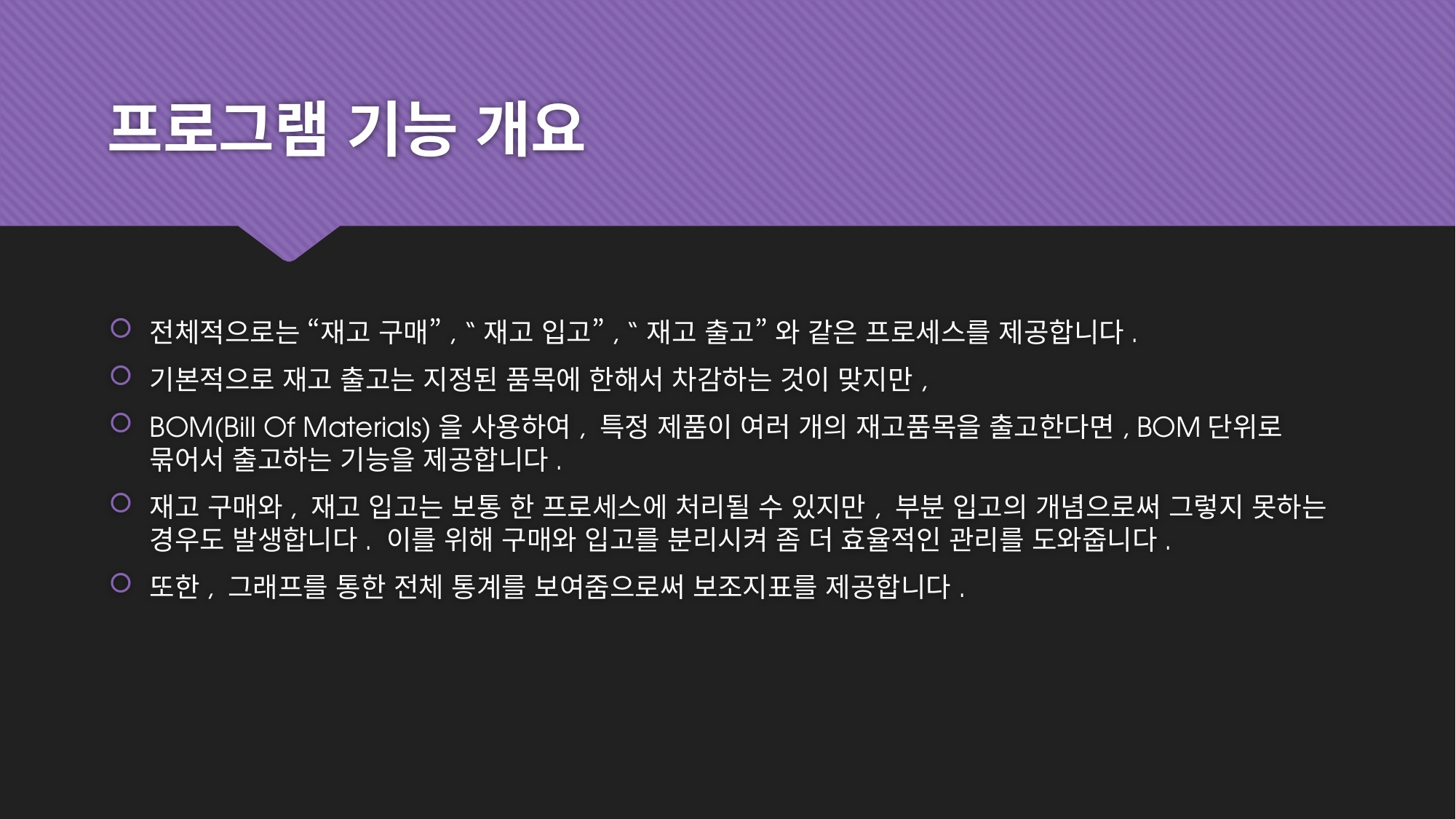

# 프로그램 기능 개요
전체적으로는 “재고 구매”, “재고 입고”, “재고 출고” 와 같은 프로세스를 제공합니다.
기본적으로 재고 출고는 지정된 품목에 한해서 차감하는 것이 맞지만,
BOM(Bill Of Materials)을 사용하여, 특정 제품이 여러 개의 재고품목을 출고한다면, BOM단위로 묶어서 출고하는 기능을 제공합니다.
재고 구매와, 재고 입고는 보통 한 프로세스에 처리될 수 있지만, 부분 입고의 개념으로써 그렇지 못하는 경우도 발생합니다. 이를 위해 구매와 입고를 분리시켜 좀 더 효율적인 관리를 도와줍니다.
또한, 그래프를 통한 전체 통계를 보여줌으로써 보조지표를 제공합니다.